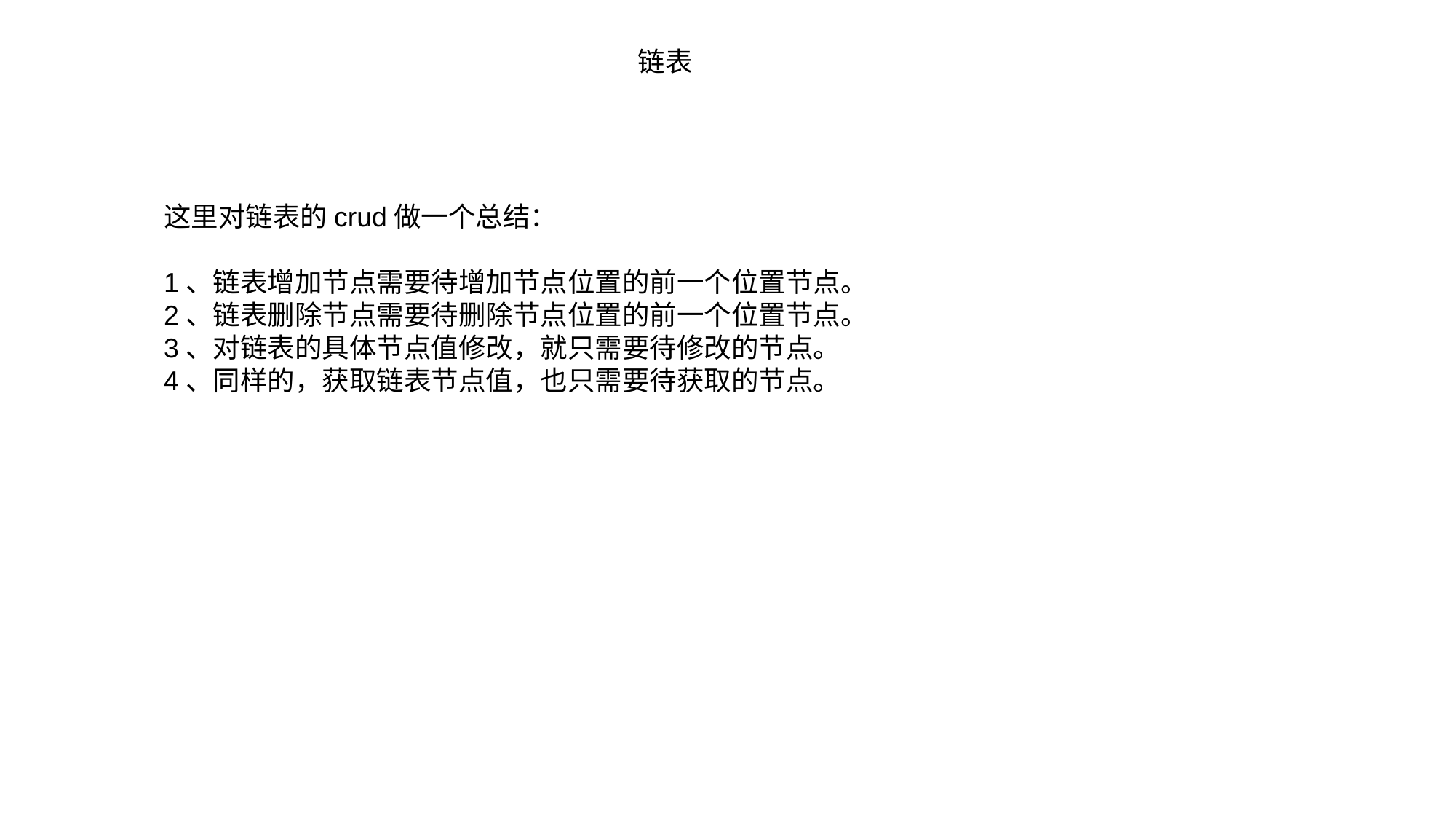

链表
这里对链表的crud做一个总结：

1、链表增加节点需要待增加节点位置的前一个位置节点。
2、链表删除节点需要待删除节点位置的前一个位置节点。
3、对链表的具体节点值修改，就只需要待修改的节点。
4、同样的，获取链表节点值，也只需要待获取的节点。